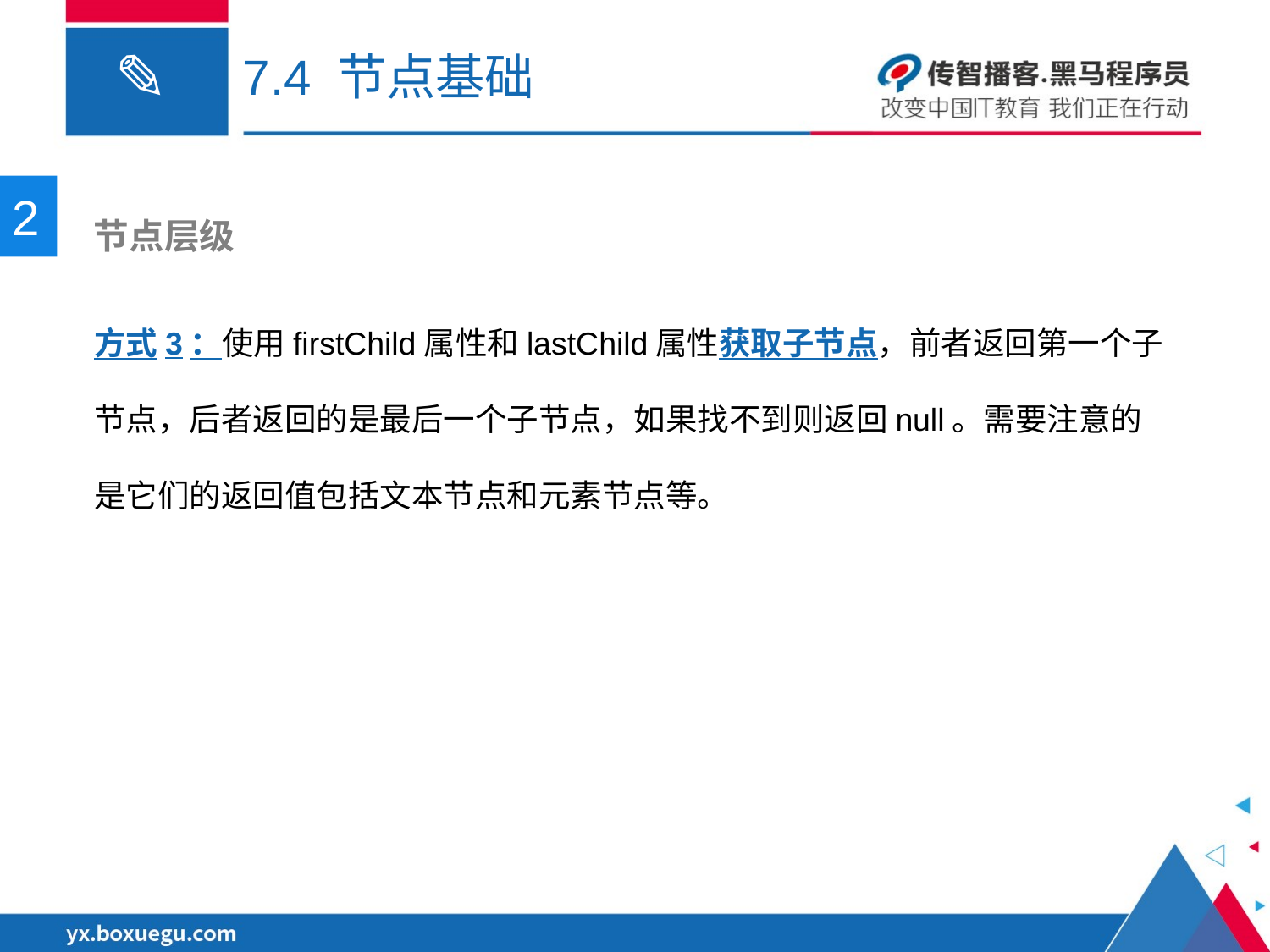

# 7.4 节点基础

2
  节点层级
方式3：使用firstChild属性和lastChild属性获取子节点，前者返回第一个子节点，后者返回的是最后一个子节点，如果找不到则返回null。需要注意的是它们的返回值包括文本节点和元素节点等。